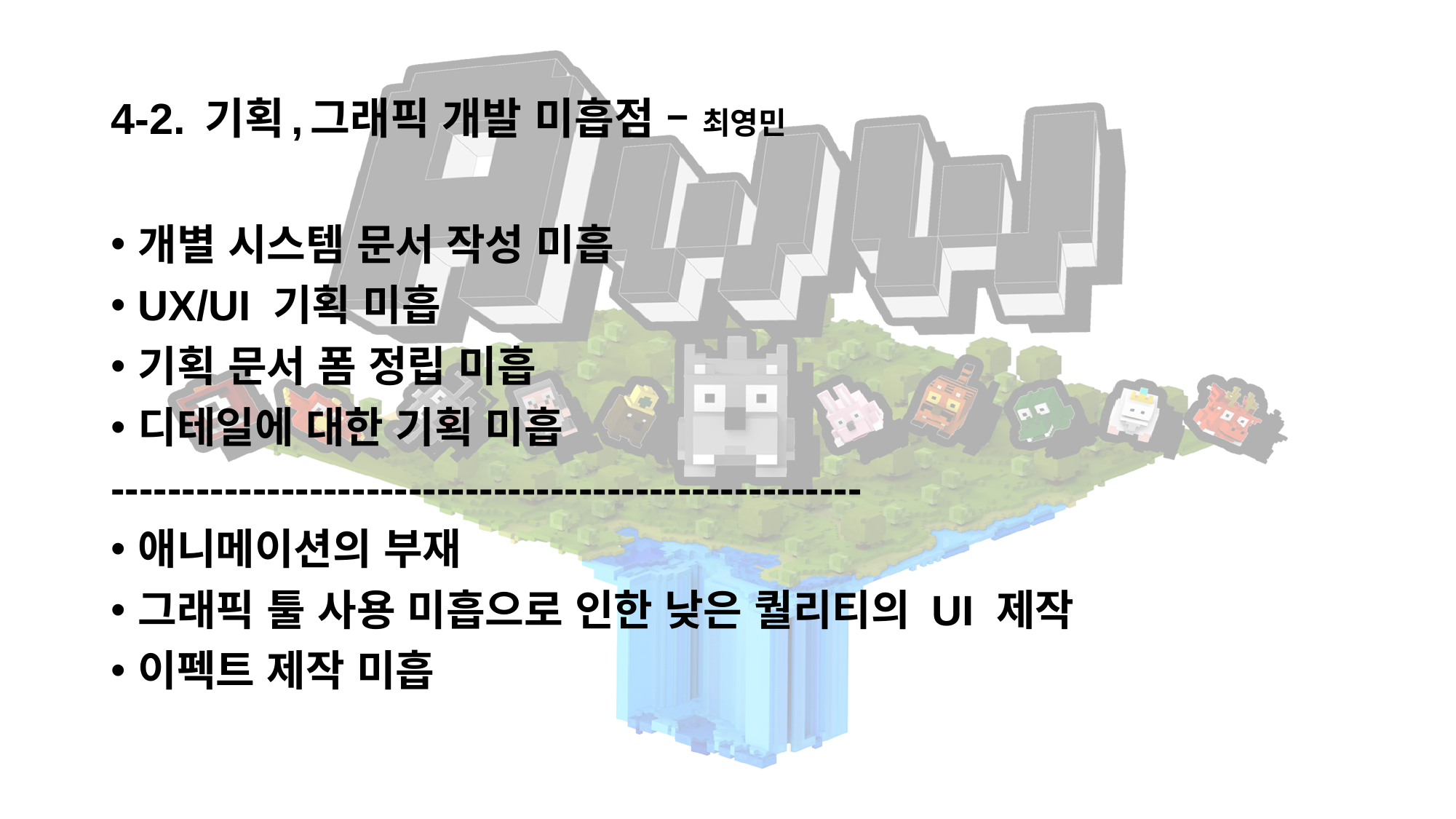

# 4-2. 기획,그래픽 개발 미흡점 – 최영민
개별 시스템 문서 작성 미흡
UX/UI 기획 미흡
기획 문서 폼 정립 미흡
디테일에 대한 기획 미흡
-----------------------------------------------------
애니메이션의 부재
그래픽 툴 사용 미흡으로 인한 낮은 퀄리티의 UI 제작
이펙트 제작 미흡